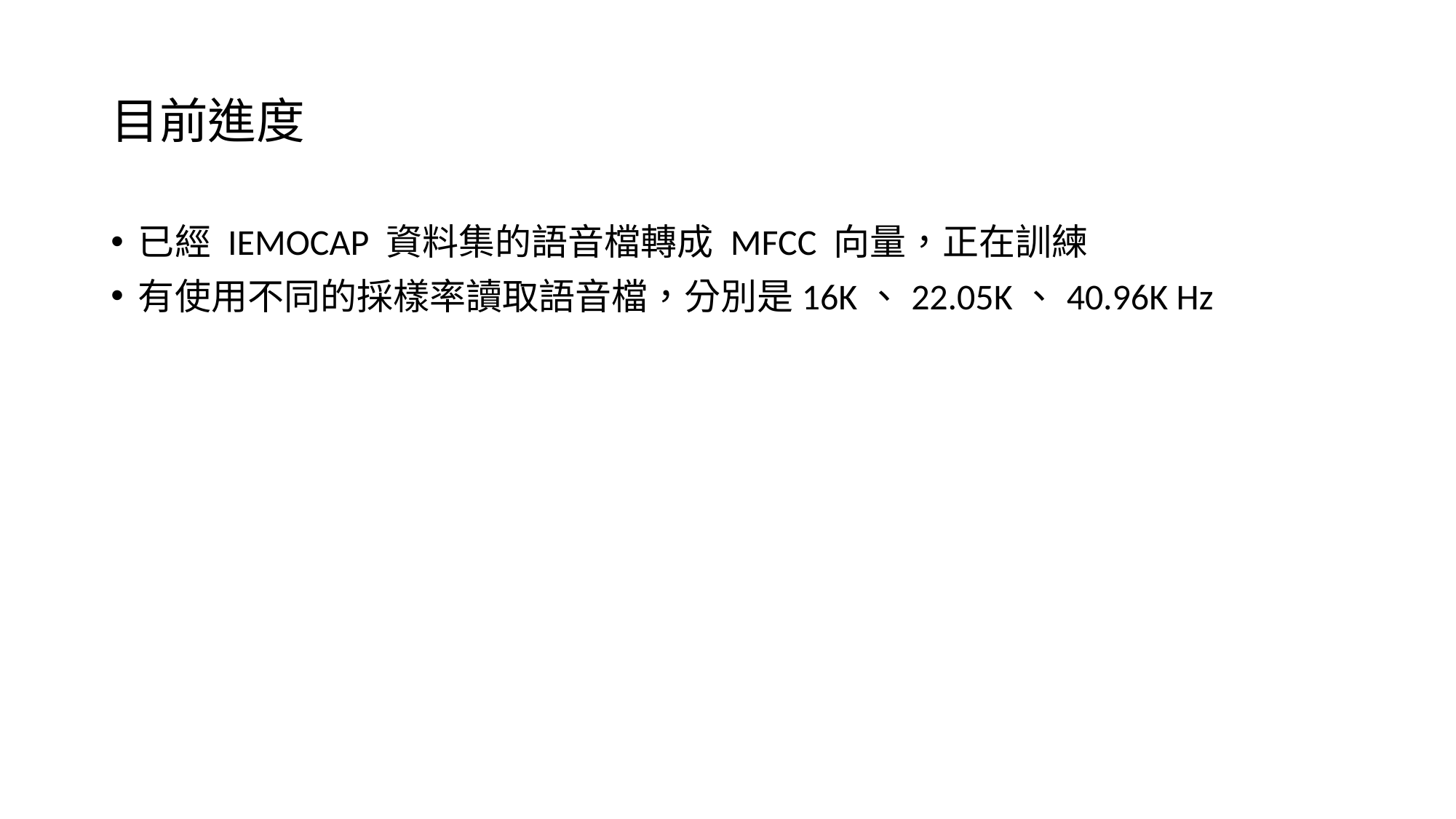

# 目前進度
已經 IEMOCAP 資料集的語音檔轉成 MFCC 向量，正在訓練
有使用不同的採樣率讀取語音檔，分別是16K、22.05K、40.96K Hz